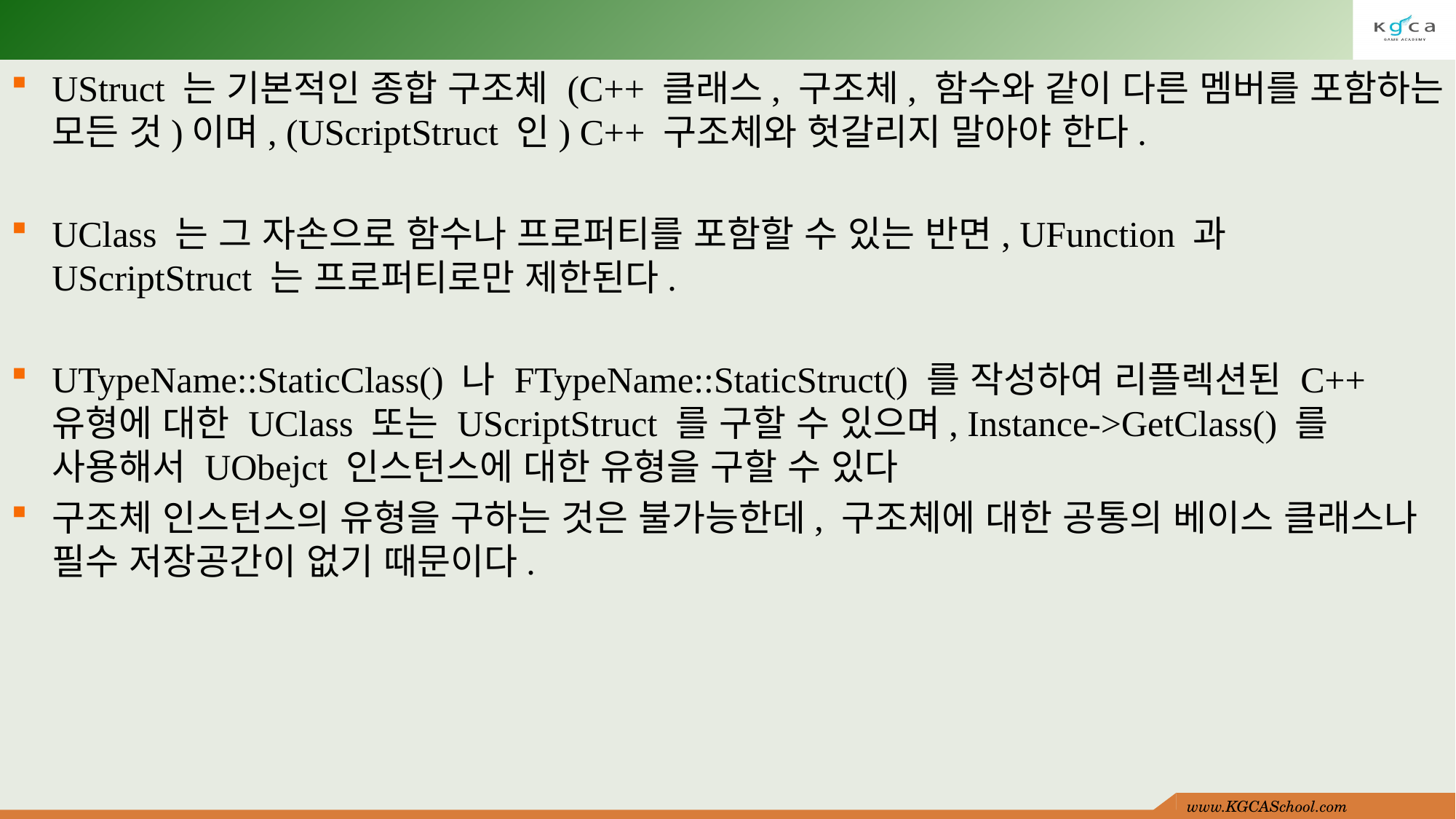

#
UStruct 는 기본적인 종합 구조체 (C++ 클래스, 구조체, 함수와 같이 다른 멤버를 포함하는 모든 것)이며, (UScriptStruct 인) C++ 구조체와 헛갈리지 말아야 한다.

UClass 는 그 자손으로 함수나 프로퍼티를 포함할 수 있는 반면, UFunction 과 UScriptStruct 는 프로퍼티로만 제한된다.

UTypeName::StaticClass() 나 FTypeName::StaticStruct() 를 작성하여 리플렉션된 C++ 유형에 대한 UClass 또는 UScriptStruct 를 구할 수 있으며, Instance->GetClass() 를 사용해서 UObejct 인스턴스에 대한 유형을 구할 수 있다
구조체 인스턴스의 유형을 구하는 것은 불가능한데, 구조체에 대한 공통의 베이스 클래스나 필수 저장공간이 없기 때문이다.